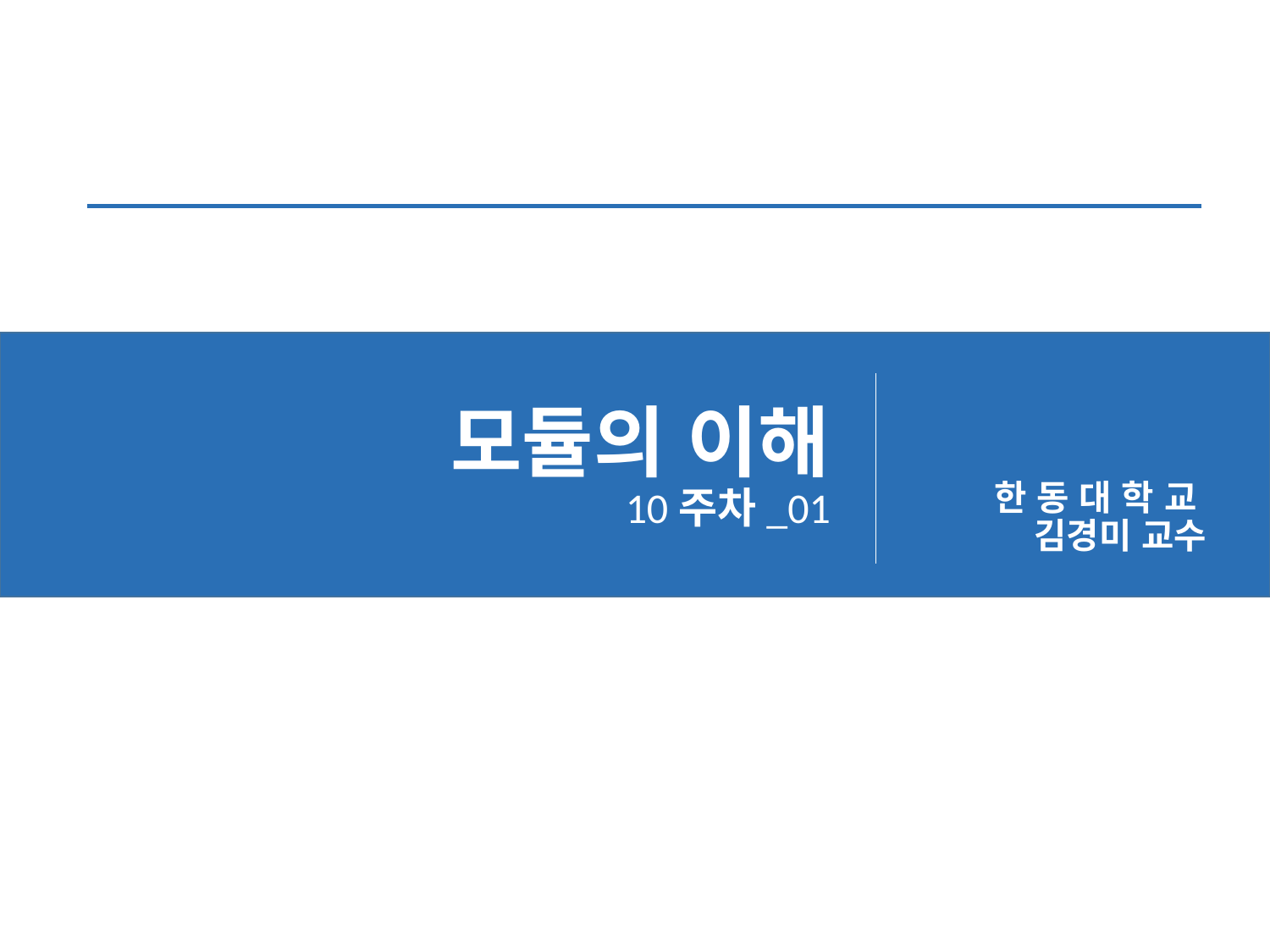

# 모듈의 이해 10주차_01
한 동 대 학 교
김경미 교수